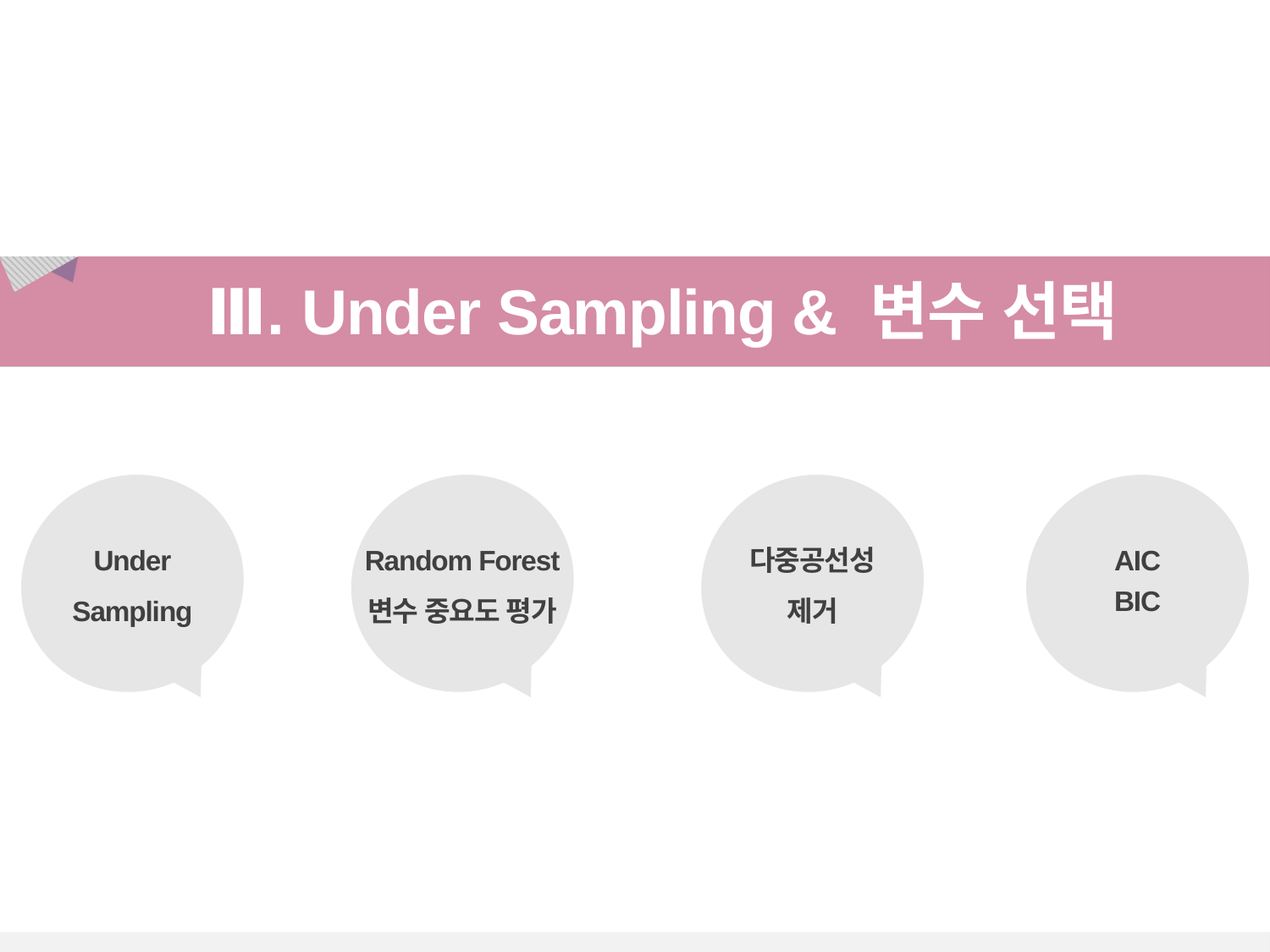

Ⅲ. Under Sampling & 변수 선택

Under
Sampling

다중공선성
제거

AIC
BIC

Random Forest
변수 중요도 평가